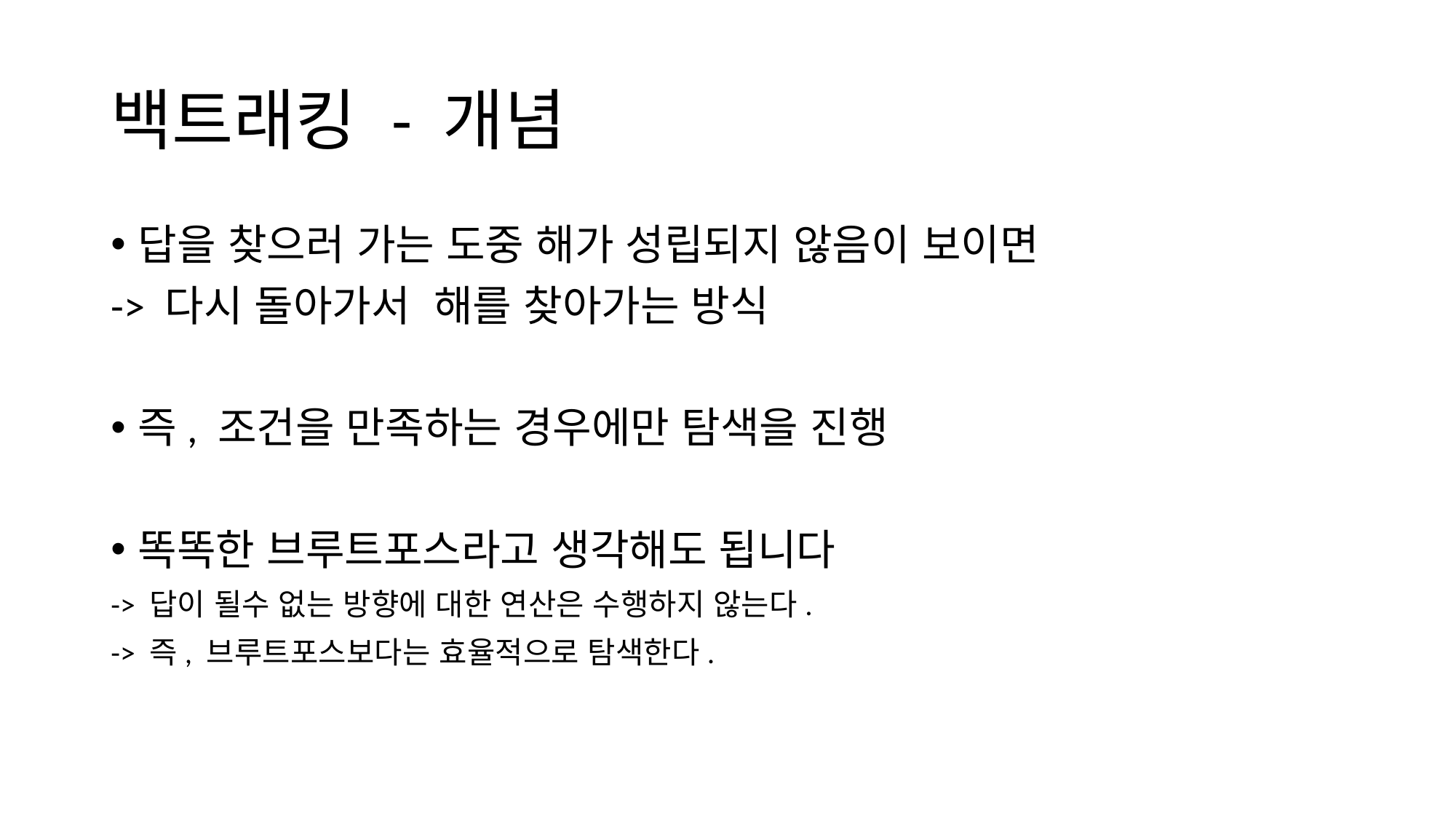

# 백트래킹 - 개념
답을 찾으러 가는 도중 해가 성립되지 않음이 보이면
-> 다시 돌아가서  해를 찾아가는 방식

즉, 조건을 만족하는 경우에만 탐색을 진행

똑똑한 브루트포스라고 생각해도 됩니다
-> 답이 될수 없는 방향에 대한 연산은 수행하지 않는다.
-> 즉, 브루트포스보다는 효율적으로 탐색한다.